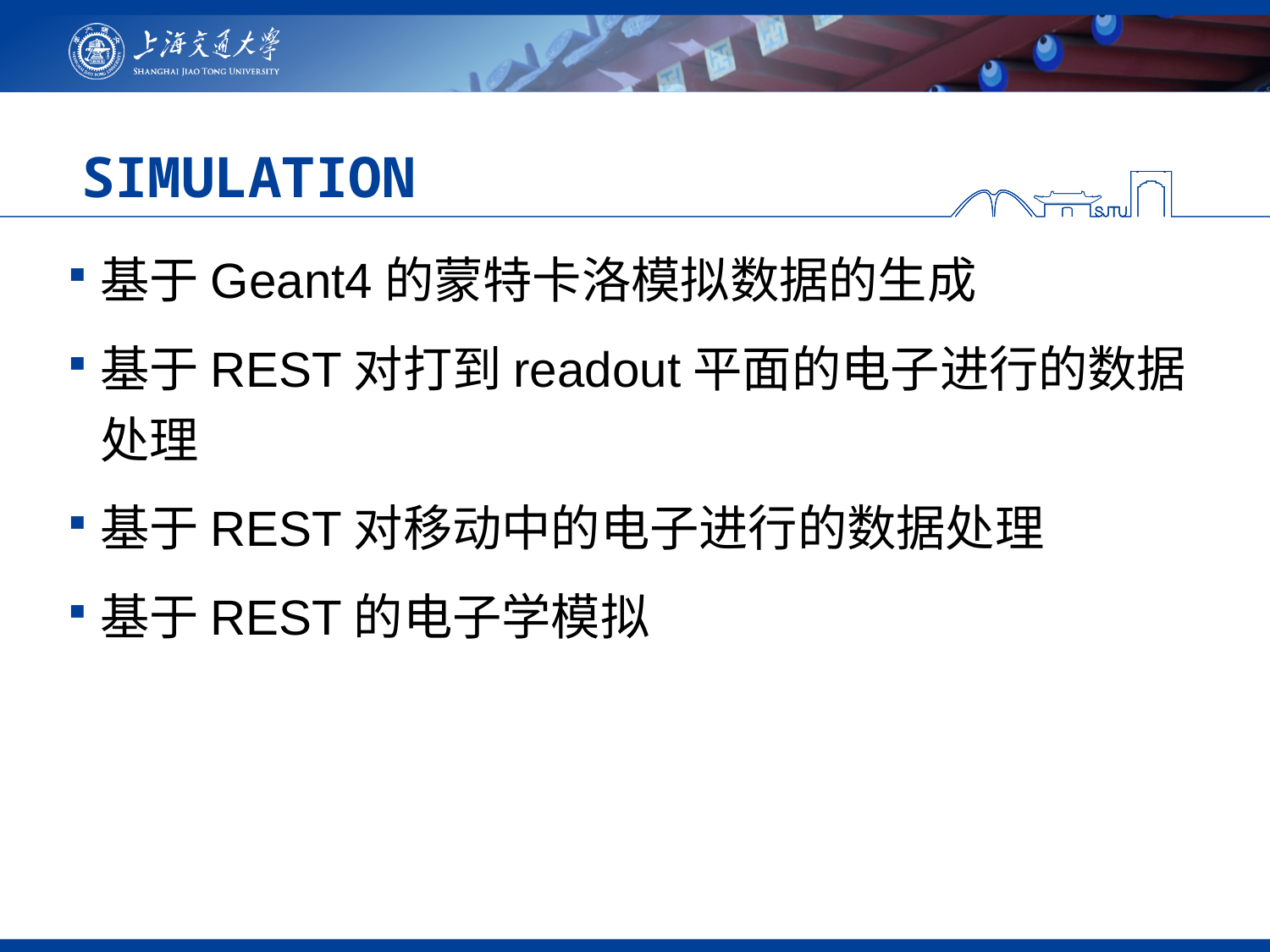

SIMULATION
基于Geant4的蒙特卡洛模拟数据的生成
基于REST对打到readout平面的电子进行的数据处理
基于REST对移动中的电子进行的数据处理
基于REST的电子学模拟

5